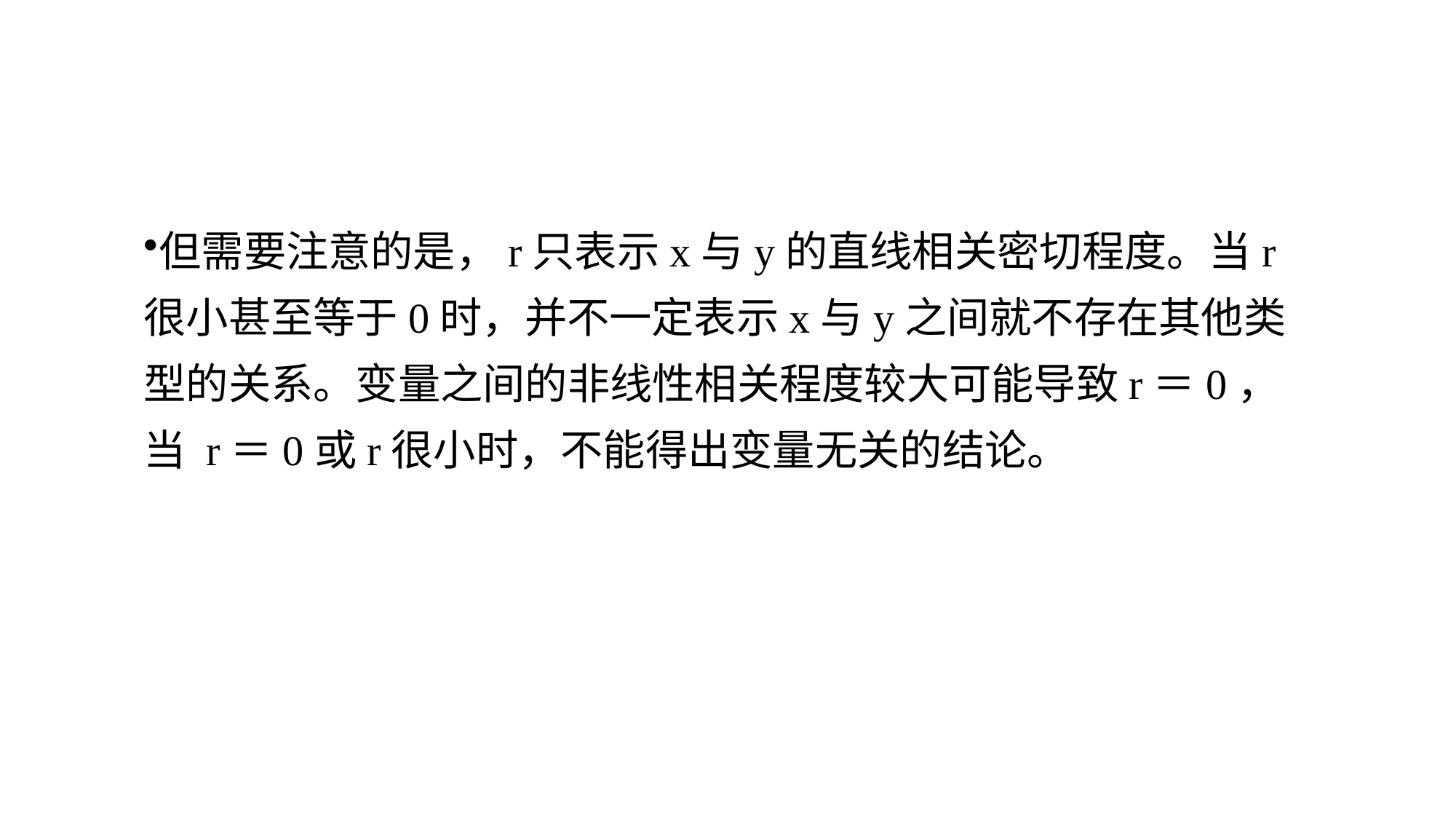

但需要注意的是，r只表示x与y的直线相关密切程度。当r很小甚至等于0时，并不一定表示x与y之间就不存在其他类型的关系。变量之间的非线性相关程度较大可能导致r＝0，当 r＝0或r很小时，不能得出变量无关的结论。